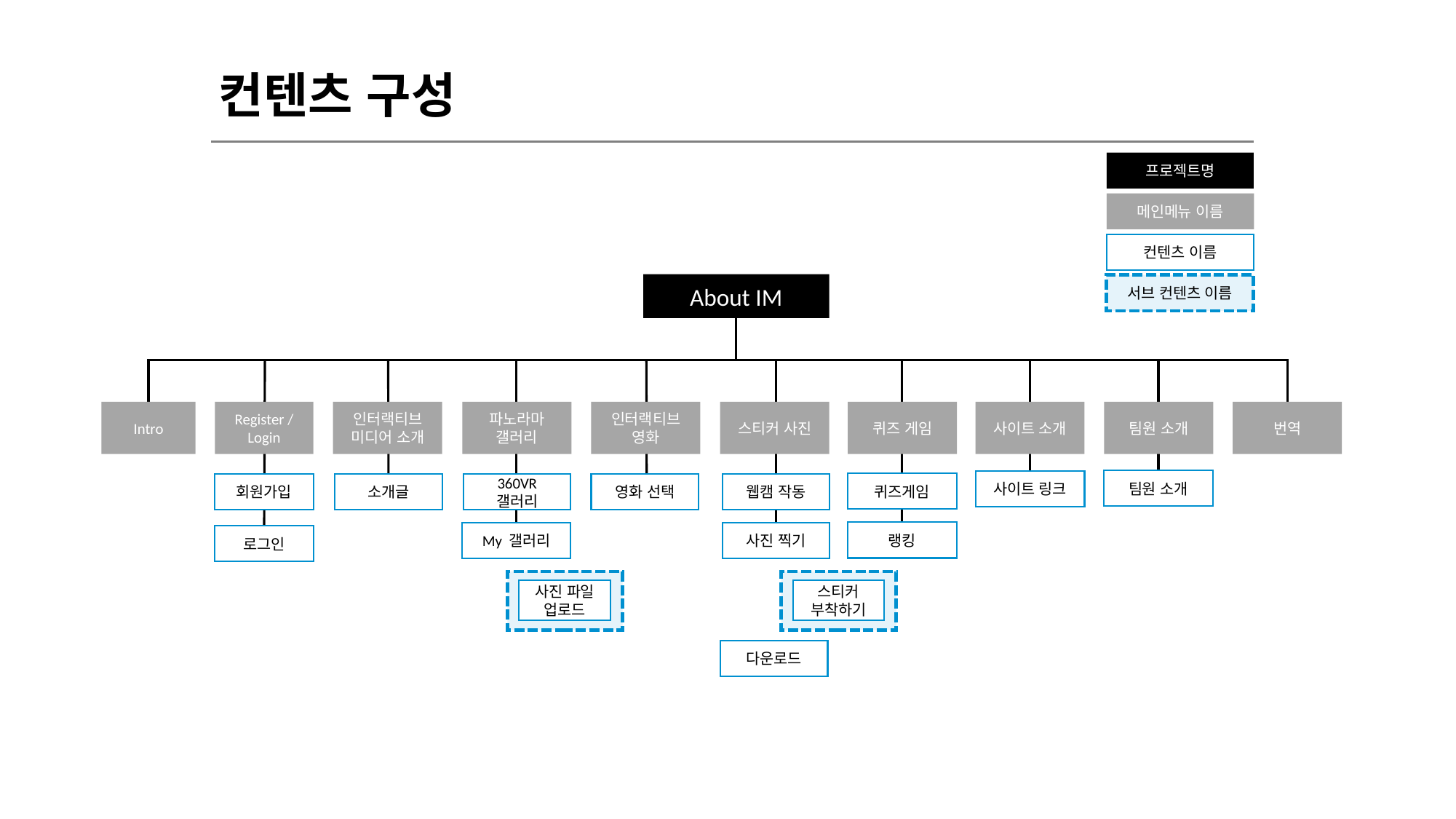

컨텐츠 구성
프로젝트명
메인메뉴 이름
컨텐츠 이름
서브 컨텐츠 이름
About IM
번역
스티커 사진
퀴즈 게임
사이트 소개
팀원 소개
Intro
Register / Login
인터랙티브
미디어 소개
파노라마
갤러리
인터랙티브
영화
팀원 소개
사이트 링크
퀴즈게임
영화 선택
웹캠 작동
회원가입
360VR
갤러리
소개글
랭킹
사진 찍기
My 갤러리
로그인

사진 파일
업로드
스티커
부착하기
다운로드